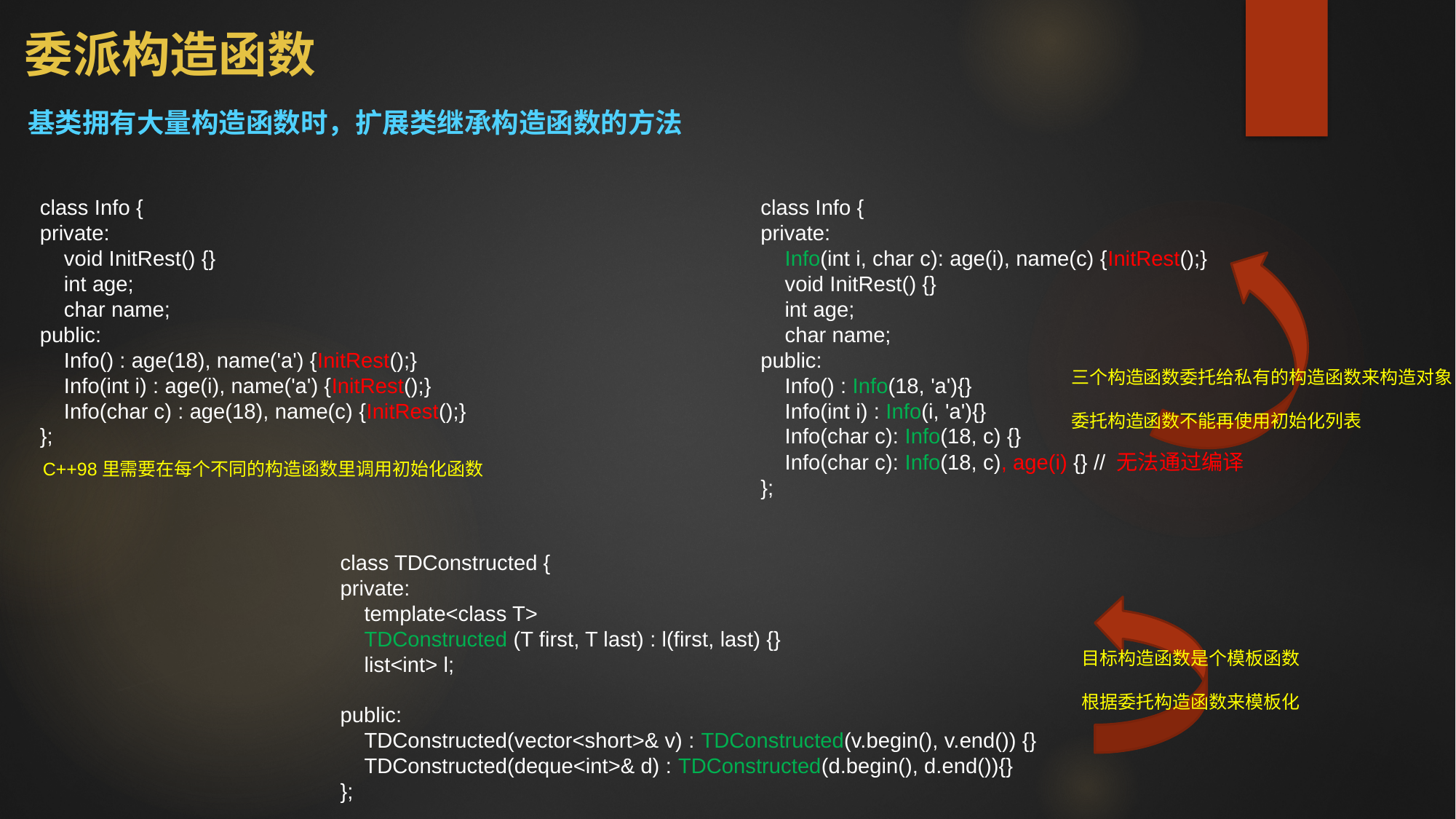

# 委派构造函数
基类拥有大量构造函数时，扩展类继承构造函数的方法
class Info {
private:
    void InitRest() {}
    int age;
    char name;
public:
    Info() : age(18), name('a') {InitRest();}
    Info(int i) : age(i), name('a') {InitRest();}
    Info(char c) : age(18), name(c) {InitRest();}
};
class Info {
private:
    Info(int i, char c): age(i), name(c) {InitRest();}
    void InitRest() {}
    int age;
    char name;
public:
    Info() : Info(18, 'a'){}
    Info(int i) : Info(i, 'a'){}
    Info(char c): Info(18, c) {}
    Info(char c): Info(18, c), age(i) {} // 无法通过编译
};

三个构造函数委托给私有的构造函数来构造对象

委托构造函数不能再使用初始化列表
C++98里需要在每个不同的构造函数里调用初始化函数
class TDConstructed {
private:
    template<class T>
    TDConstructed (T first, T last) : l(first, last) {}
    list<int> l;

public:
    TDConstructed(vector<short>& v) : TDConstructed(v.begin(), v.end()) {}
    TDConstructed(deque<int>& d) : TDConstructed(d.begin(), d.end()){}
};

目标构造函数是个模板函数

根据委托构造函数来模板化